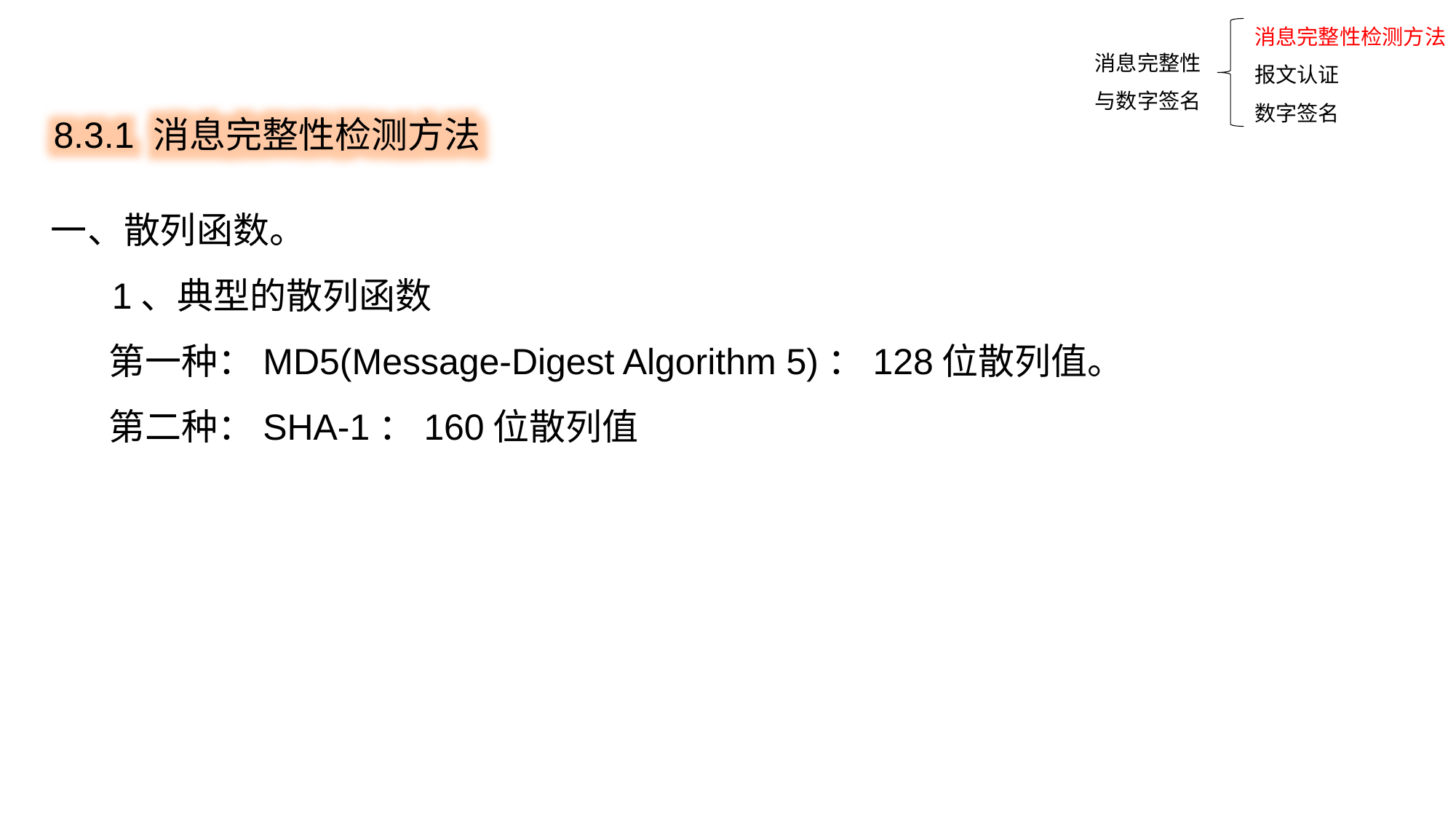

消息完整性检测方法
报文认证
数字签名

消息完整性
与数字签名
8.3.1 消息完整性检测方法
一、散列函数。
      1、典型的散列函数
      第一种：MD5(Message-Digest Algorithm 5)：128位散列值。
      第二种：SHA-1：160位散列值